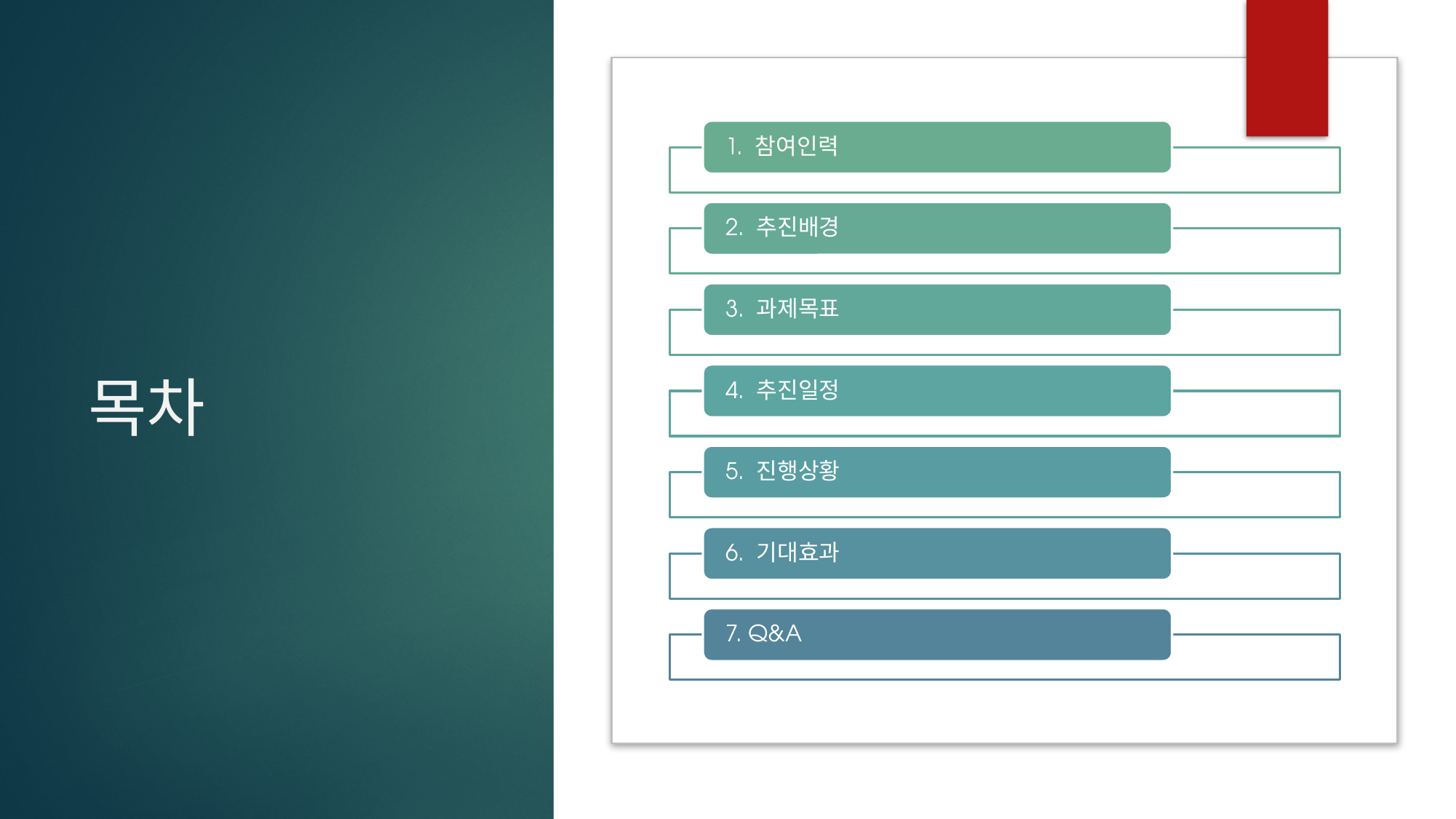

1. 참여인력
2. 추진배경
3. 과제목표
4. 추진일정
5. 진행상황
6. 기대효과
7. Q&A
# 목차